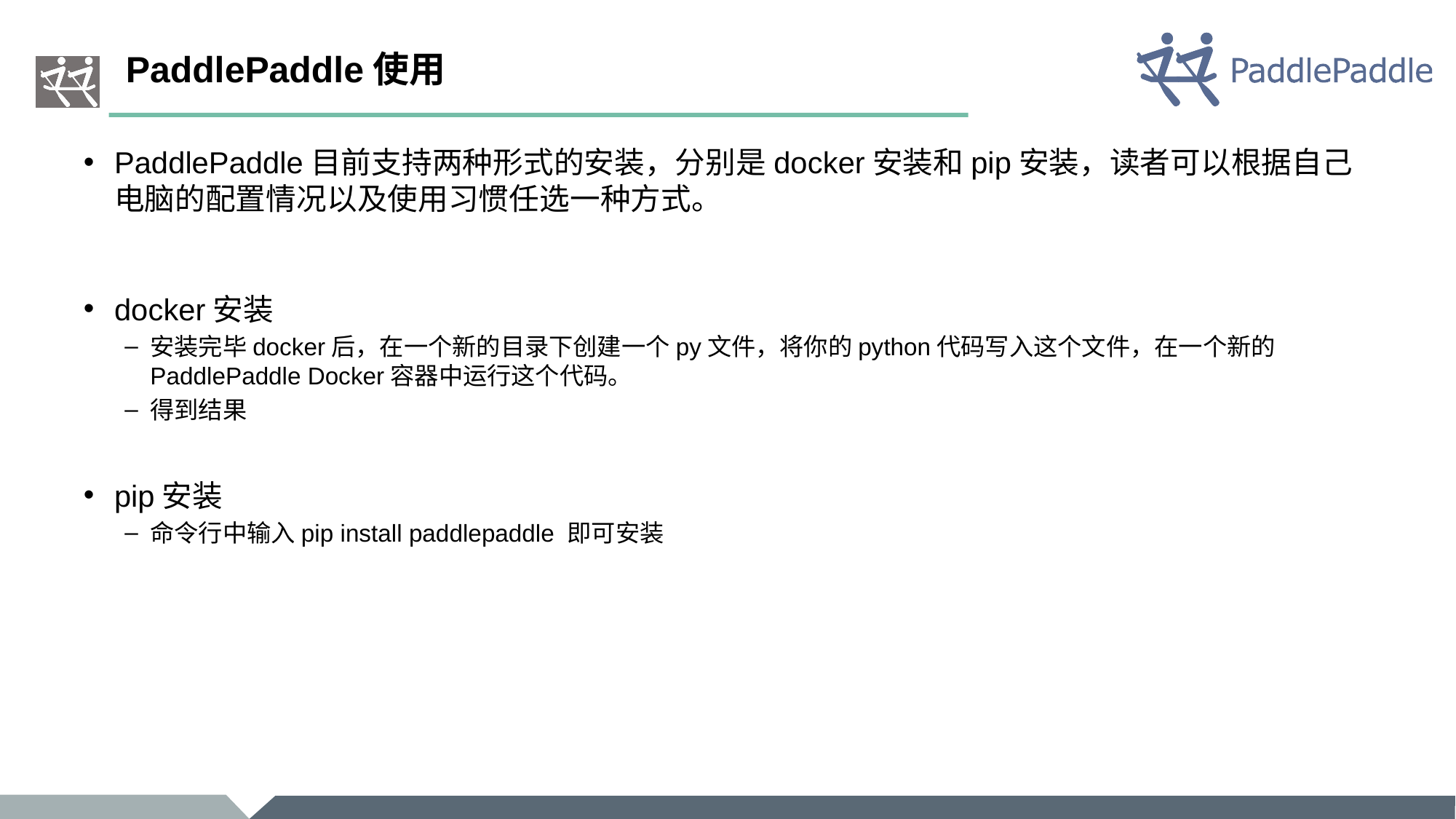

# PaddlePaddle使用
PaddlePaddle目前支持两种形式的安装，分别是docker安装和pip安装，读者可以根据自己电脑的配置情况以及使用习惯任选一种方式。

docker安装
安装完毕docker后，在一个新的目录下创建一个py文件，将你的python代码写入这个文件，在一个新的PaddlePaddle Docker容器中运行这个代码。
得到结果

pip安装
命令行中输入pip install paddlepaddle 即可安装